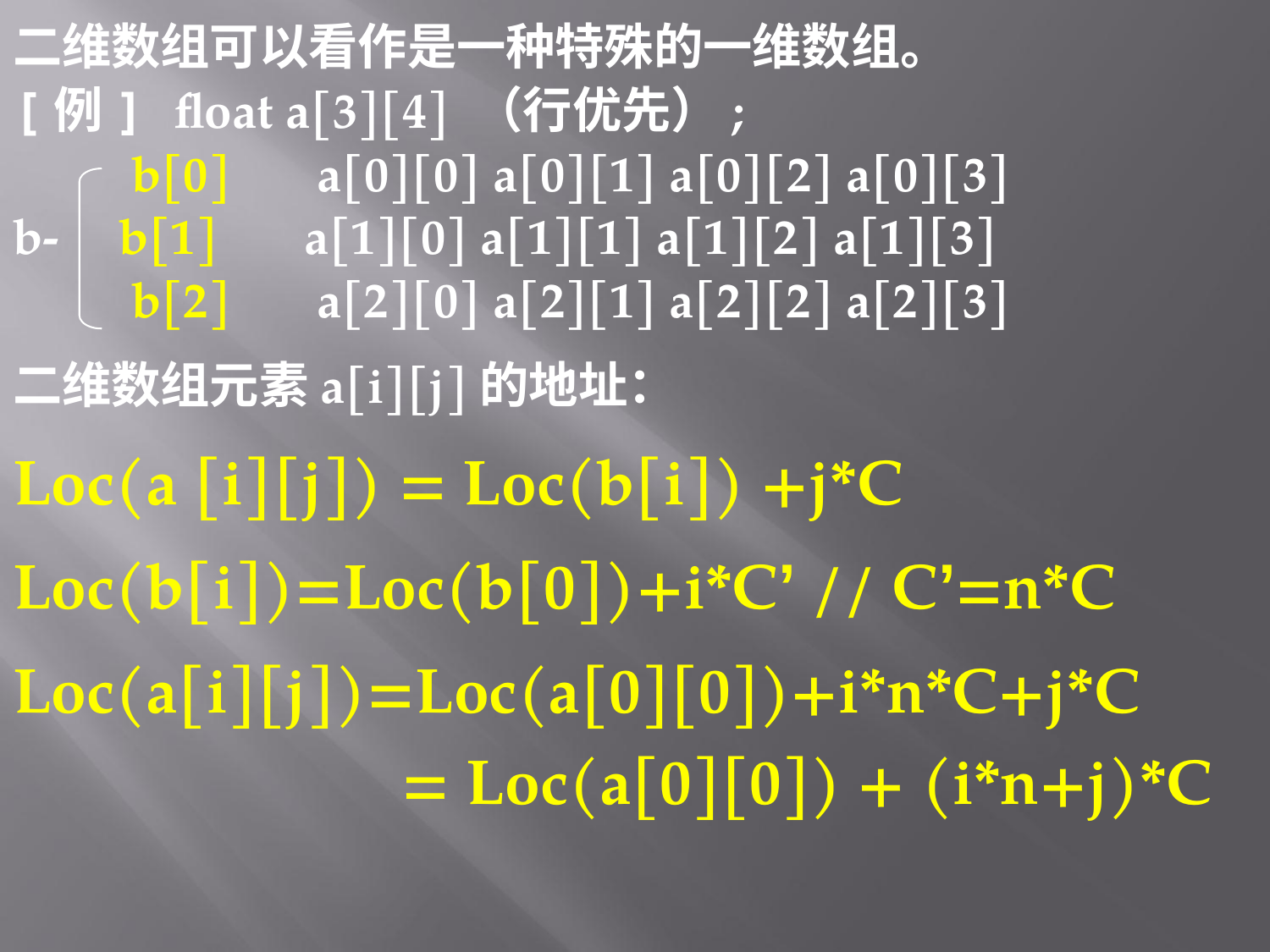

二维数组可以看作是一种特殊的一维数组。
[例] float a[3][4] （行优先）;
    b[0]       a[0][0] a[0][1] a[0][2] a[0][3]
b-  b[1]       a[1][0] a[1][1] a[1][2] a[1][3]
    b[2]       a[2][0] a[2][1] a[2][2] a[2][3]
二维数组元素a[i][j]的地址：
Loc(a [i][j]) = Loc(b[i]) +j*C
Loc(b[i])=Loc(b[0])+i*C’ // C’=n*C
Loc(a[i][j])=Loc(a[0][0])+i*n*C+j*C            = Loc(a[0][0]) + (i*n+j)*C